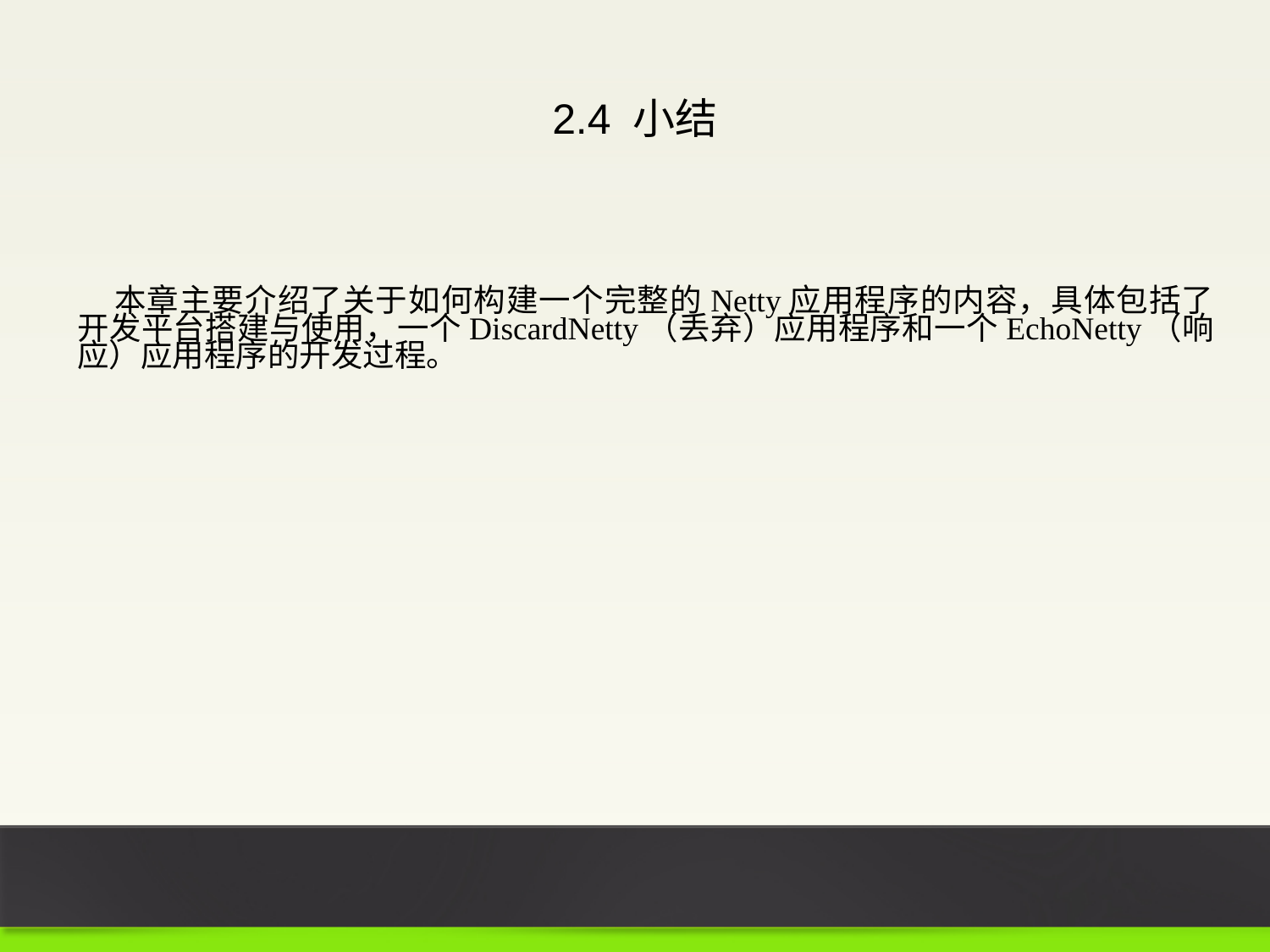

2.4 小结
本章主要介绍了关于如何构建一个完整的Netty应用程序的内容，具体包括了开发平台搭建与使用，一个DiscardNetty（丢弃）应用程序和一个EchoNetty（响应）应用程序的开发过程。